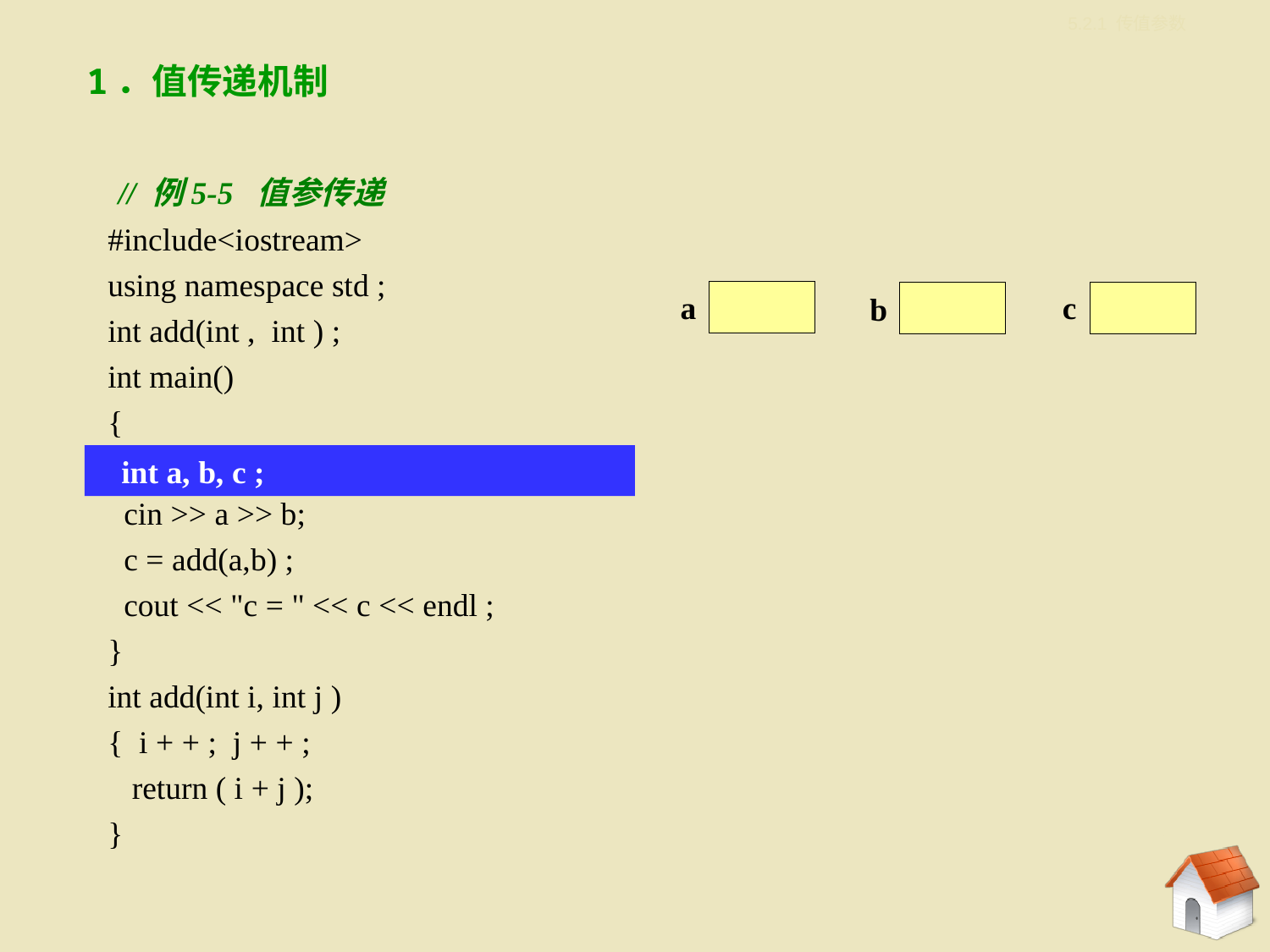

5.2.1 传值参数
1．值传递机制
// 例5-5  值参传递
#include<iostream>
using namespace std ;
int add(int ,  int ) ;
int main()
{
  int a, b, c ;
  cin >> a >> b;
  c = add(a,b) ;
  cout << "c = " << c << endl ;
}
int add(int i, int j )
{  i + + ;  j + + ;
   return ( i + j );
}
a

c
b
   int a, b, c ;